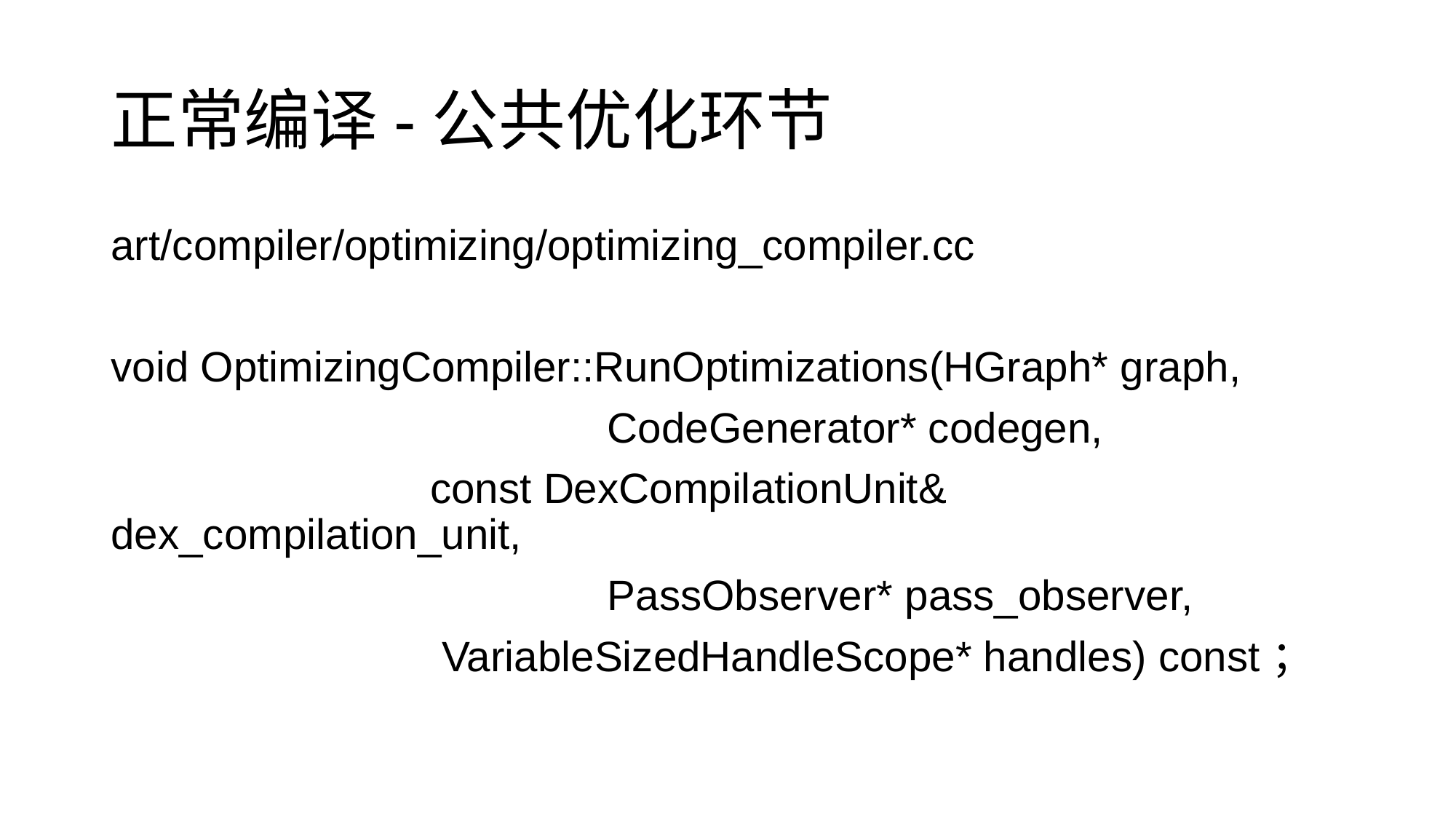

# 正常编译-公共优化环节
art/compiler/optimizing/optimizing_compiler.cc

void OptimizingCompiler::RunOptimizations(HGraph* graph,
                                          CodeGenerator* codegen,
                           const DexCompilationUnit& dex_compilation_unit,
                                          PassObserver* pass_observer,
                            VariableSizedHandleScope* handles) const；